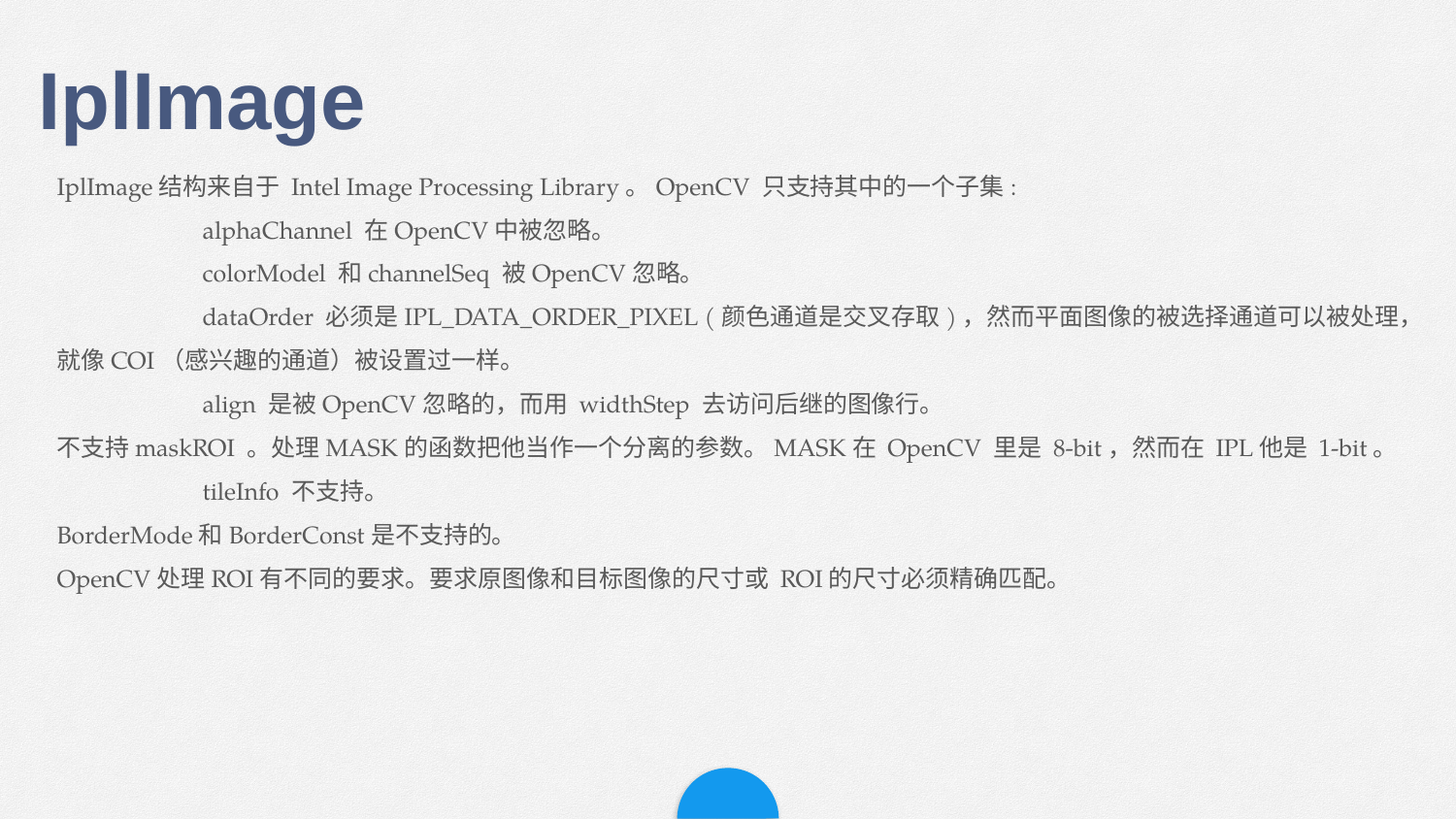

IplImage
IplImage结构来自于 Intel Image Processing Library。OpenCV 只支持其中的一个子集:
	alphaChannel 在OpenCV中被忽略。
	colorModel 和channelSeq 被OpenCV忽略。
	dataOrder 必须是IPL_DATA_ORDER_PIXEL (颜色通道是交叉存取)，然而平面图像的被选择通道可以被处理，就像COI（感兴趣的通道）被设置过一样。
	align 是被OpenCV忽略的，而用 widthStep 去访问后继的图像行。
不支持maskROI 。处理MASK的函数把他当作一个分离的参数。MASK在 OpenCV 里是 8-bit，然而在 IPL他是 1-bit。
	tileInfo 不支持。
BorderMode和BorderConst是不支持的。
OpenCV处理ROI有不同的要求。要求原图像和目标图像的尺寸或 ROI的尺寸必须精确匹配。
14